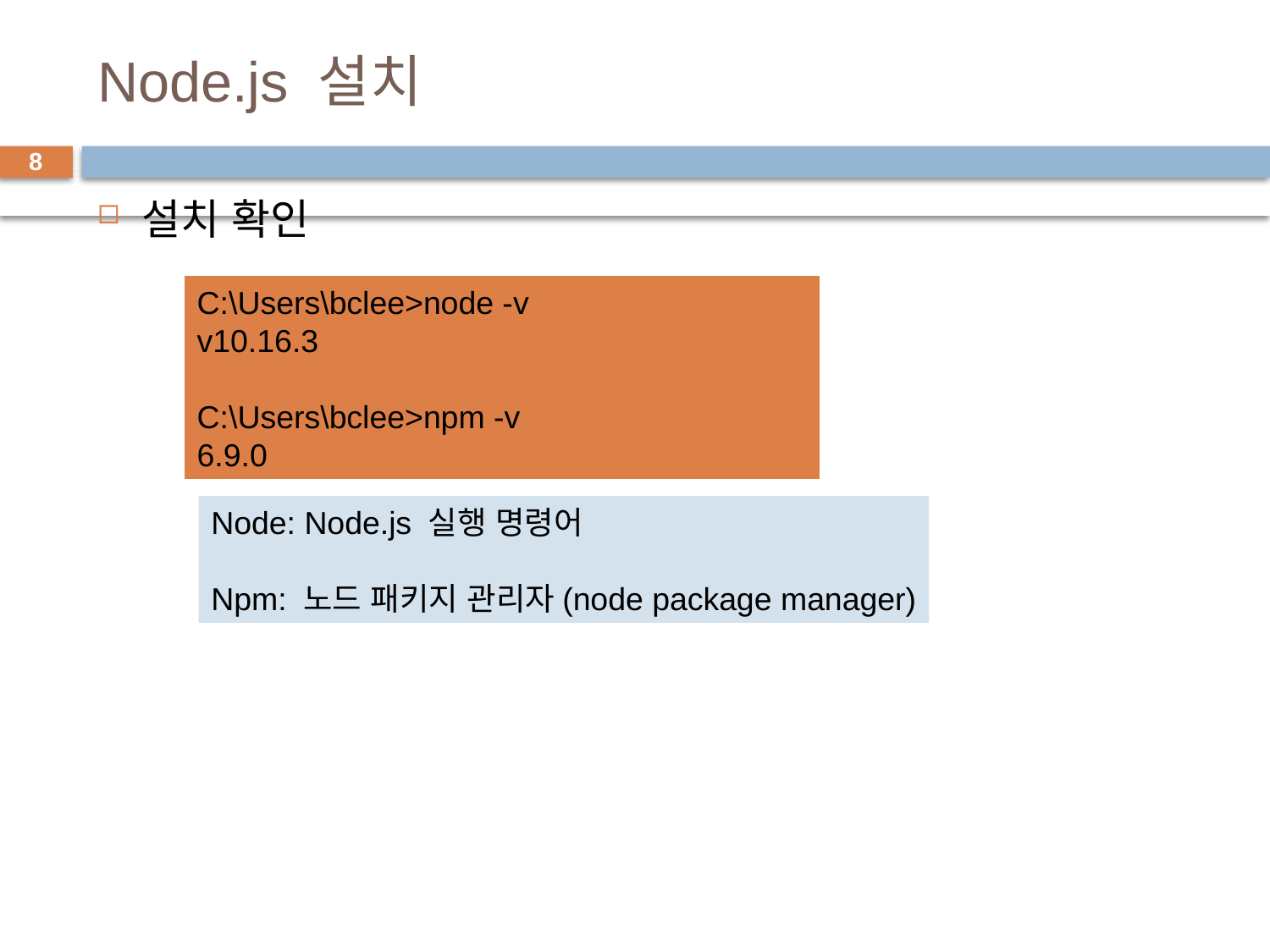

# Node.js 설치
8
설치 확인
C:\Users\bclee>node -v
v10.16.3

C:\Users\bclee>npm -v
6.9.0
Node: Node.js 실행 명령어

Npm: 노드 패키지 관리자(node package manager)